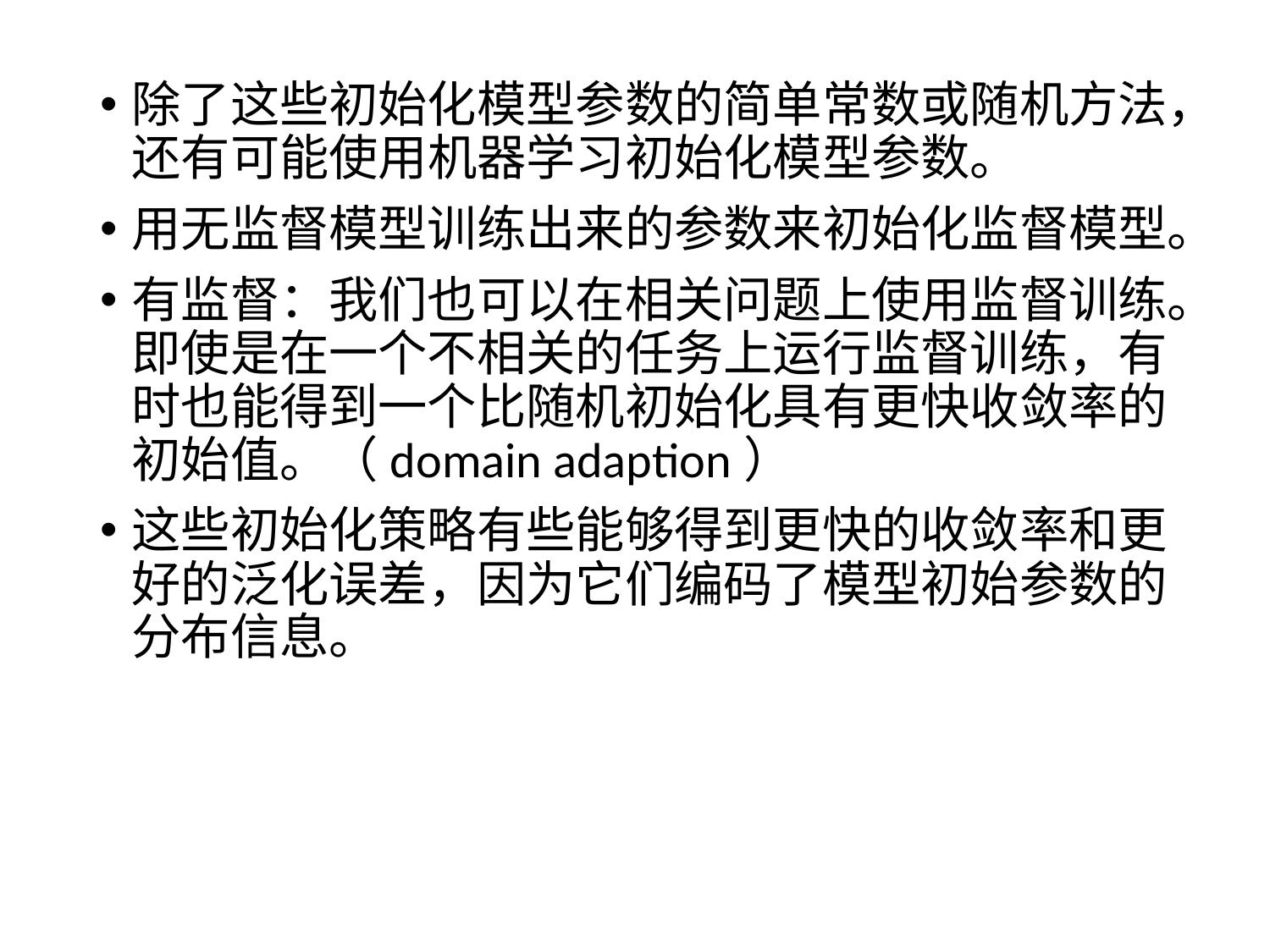

除了这些初始化模型参数的简单常数或随机方法，还有可能使用机器学习初始化模型参数。
用无监督模型训练出来的参数来初始化监督模型。
有监督：我们也可以在相关问题上使用监督训练。即使是在一个不相关的任务上运行监督训练，有时也能得到一个比随机初始化具有更快收敛率的初始值。（domain adaption）
这些初始化策略有些能够得到更快的收敛率和更好的泛化误差，因为它们编码了模型初始参数的分布信息。